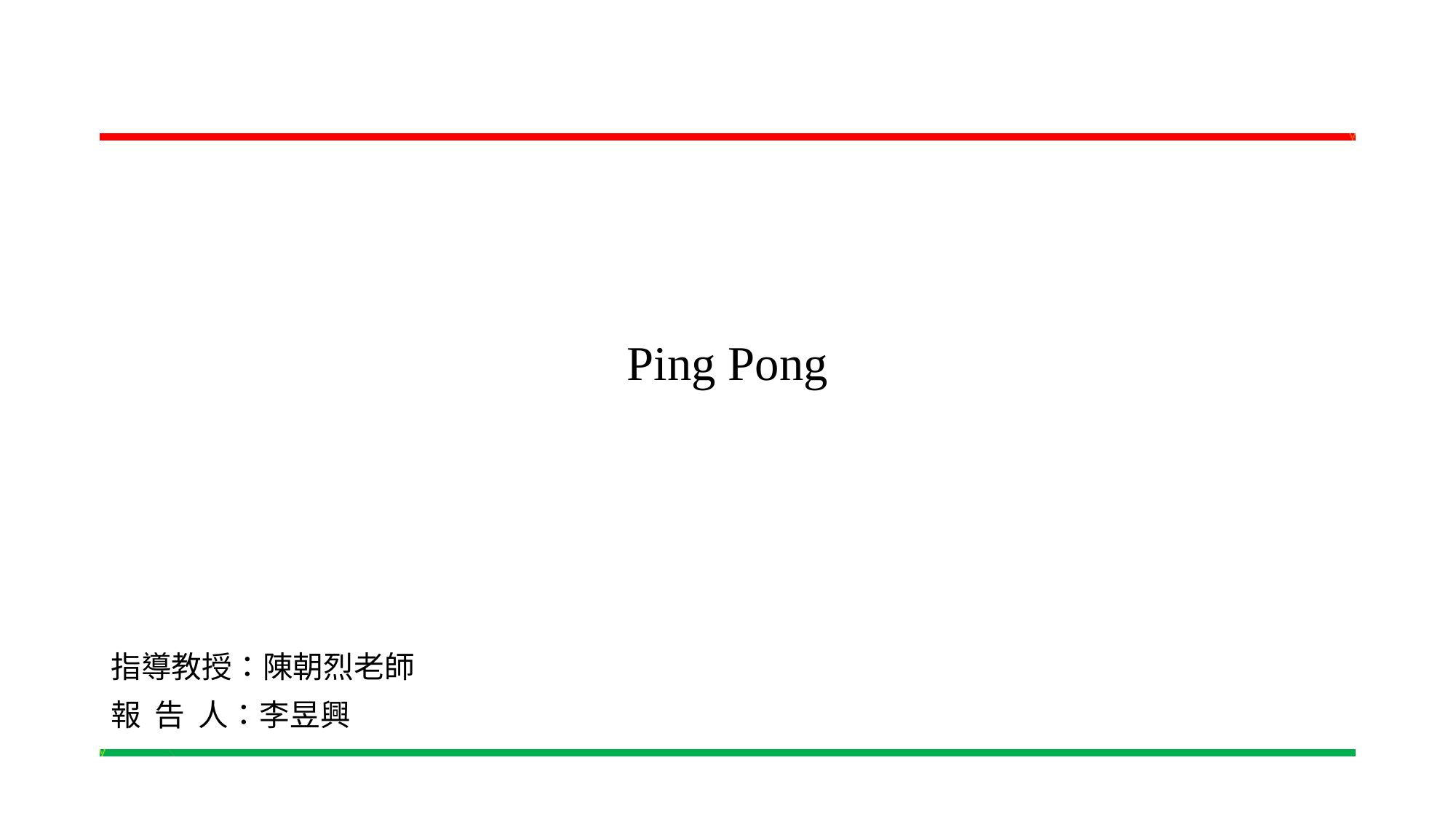

# Ping Pong

指導教授：陳朝烈老師
報  告  人：李昱興